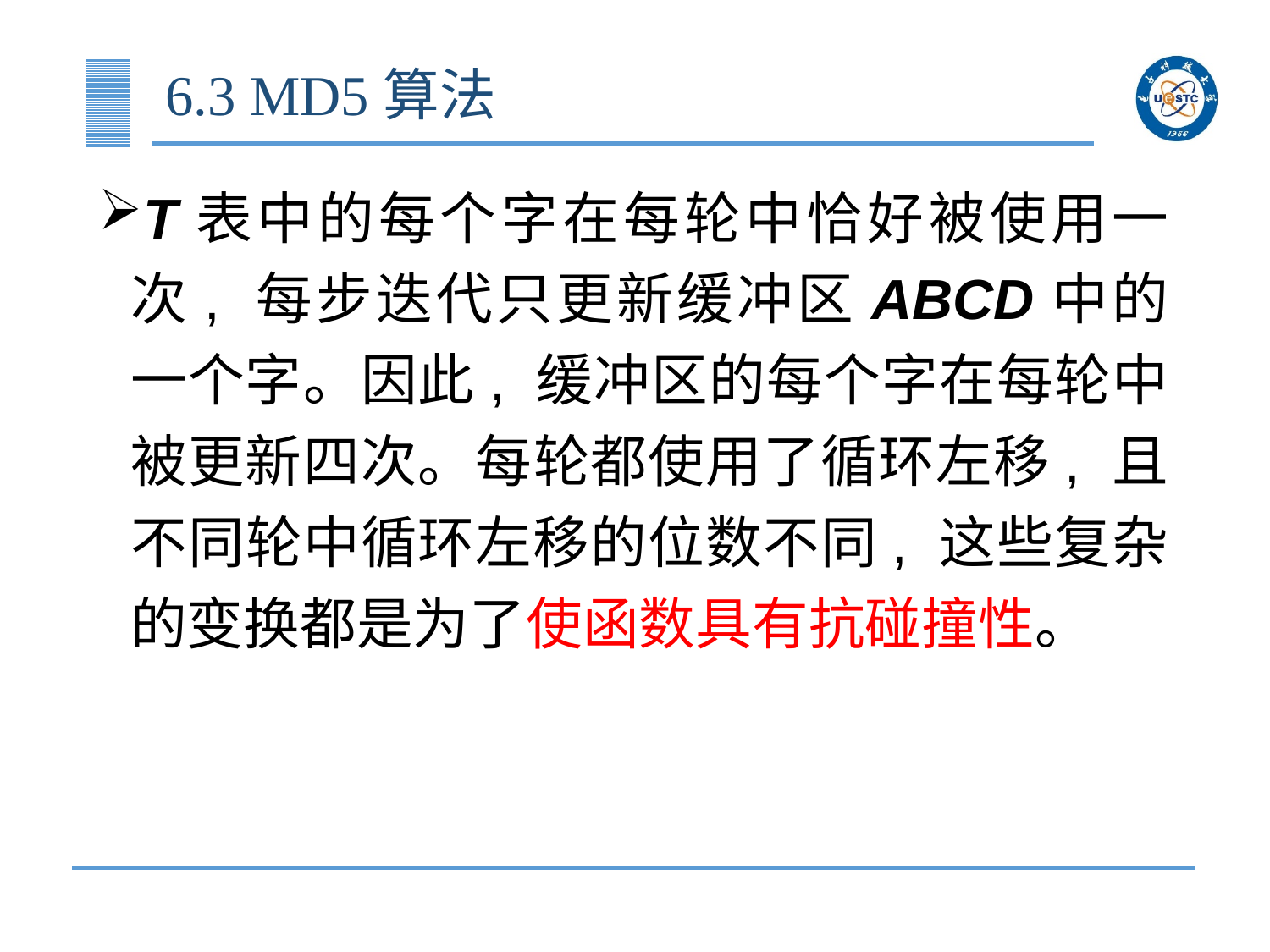

# 6.3 MD5算法
T表中的每个字在每轮中恰好被使用一次, 每步迭代只更新缓冲区ABCD中的一个字。因此, 缓冲区的每个字在每轮中被更新四次。每轮都使用了循环左移, 且不同轮中循环左移的位数不同, 这些复杂的变换都是为了使函数具有抗碰撞性。